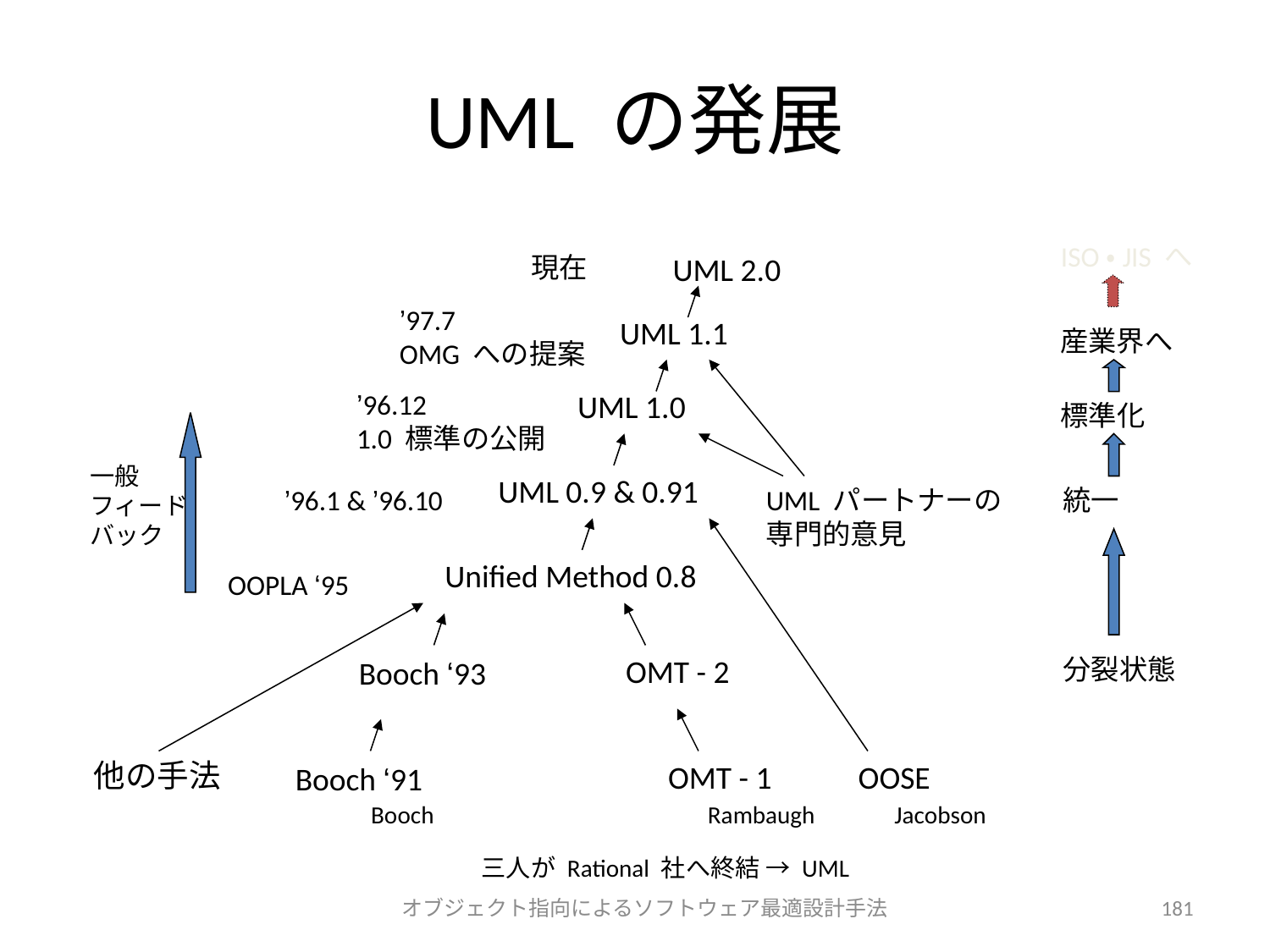

# UML の発展
ISO・JIS へ
現在
UML 2.0

’97.7
OMG への提案
UML 1.1
産業界へ

’96.12
1.0 標準の公開
UML 1.0
標準化

一般
フィード
バック
UML 0.9 & 0.91
’96.1 & ’96.10
UML パートナーの
専門的意見
統一

Unified Method 0.8
OOPLA ‘95

OMT - 2
分裂状態
Booch ‘93

他の手法
OMT - 1
OOSE
Booch ‘91
Booch
Rambaugh
Jacobson
三人が Rational 社へ終結 → UML
オブジェクト指向によるソフトウェア最適設計手法
181